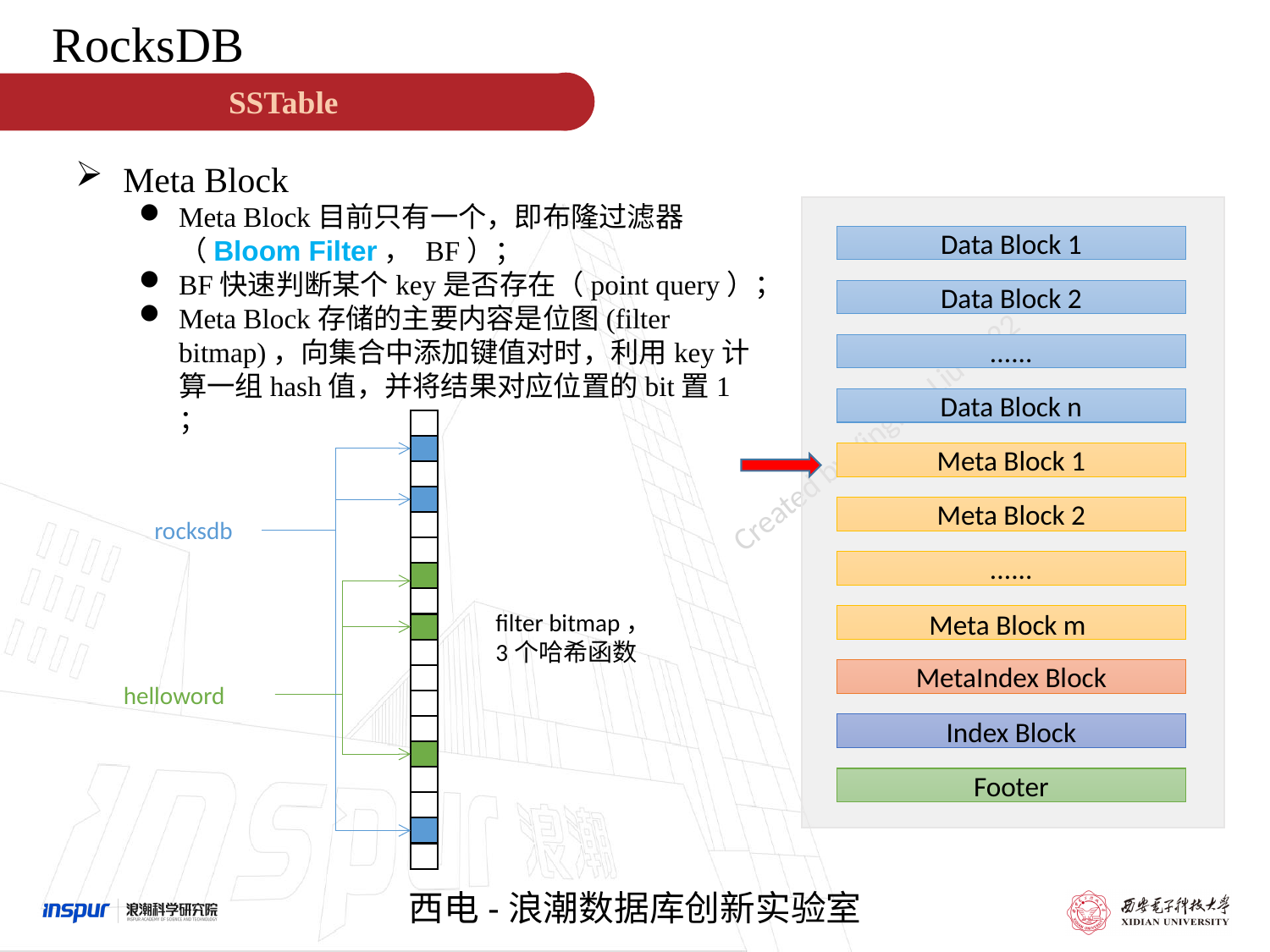

RocksDB

SSTable
Meta Block
Meta Block目前只有一个，即布隆过滤器（Bloom Filter， BF）；
BF快速判断某个key是否存在（point query）；
Meta Block存储的主要内容是位图(filter bitmap)，向集合中添加键值对时，利用key计算一组hash值，并将结果对应位置的bit置1 ；

Data Block 1
Data Block 2
......
Data Block n

Meta Block 1

Meta Block 2
rocksdb

......

filter bitmap，
3个哈希函数
Meta Block m

MetaIndex Block

helloword

Index Block

Footer